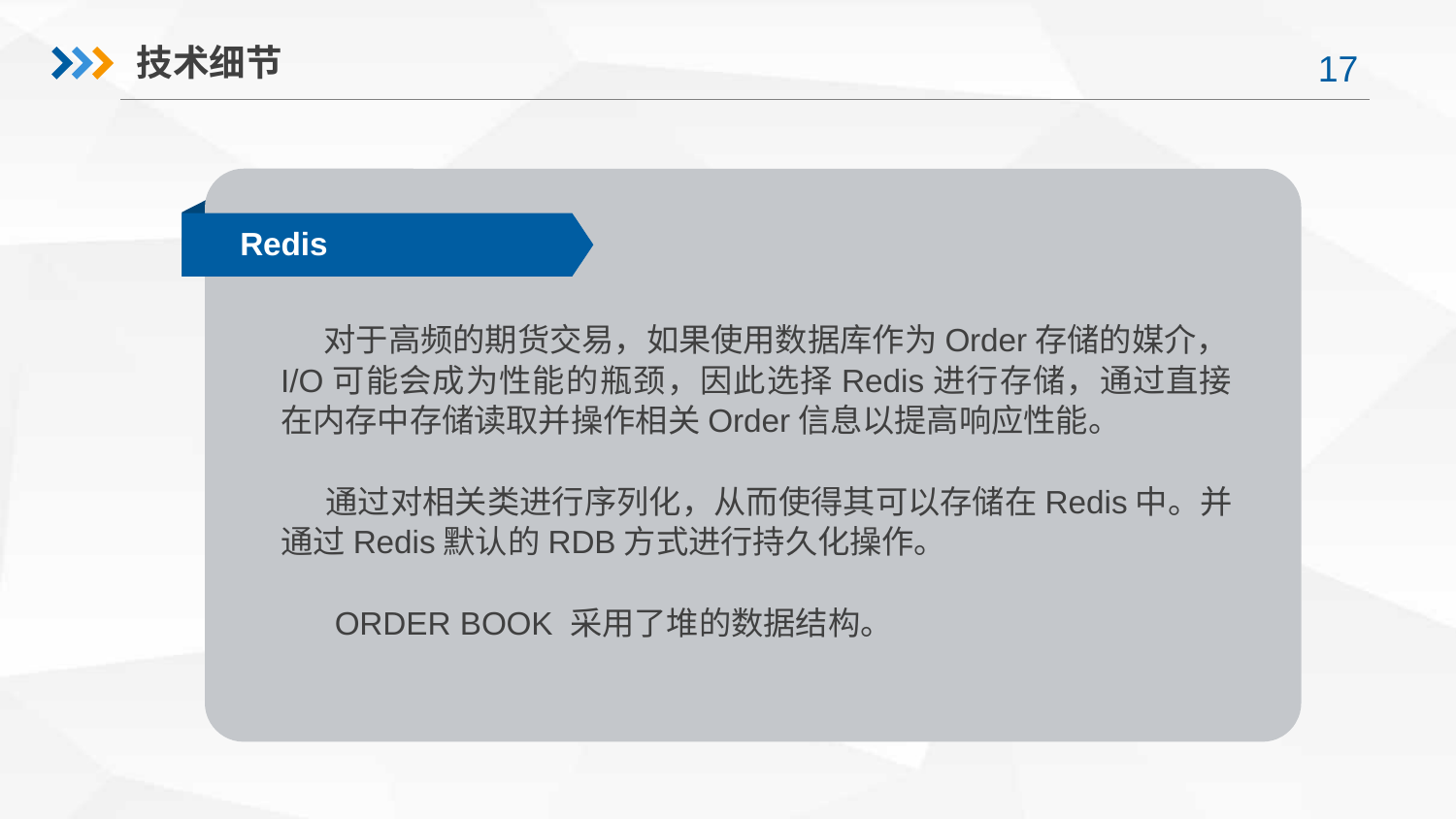

技术细节

Redis
       对于高频的期货交易，如果使用数据库作为Order存储的媒介，I/O可能会成为性能的瓶颈，因此选择Redis进行存储，通过直接在内存中存储读取并操作相关Order信息以提高响应性能。

     通过对相关类进行序列化，从而使得其可以存储在Redis中。并通过Redis默认的RDB方式进行持久化操作。

      ORDER BOOK 采用了堆的数据结构。